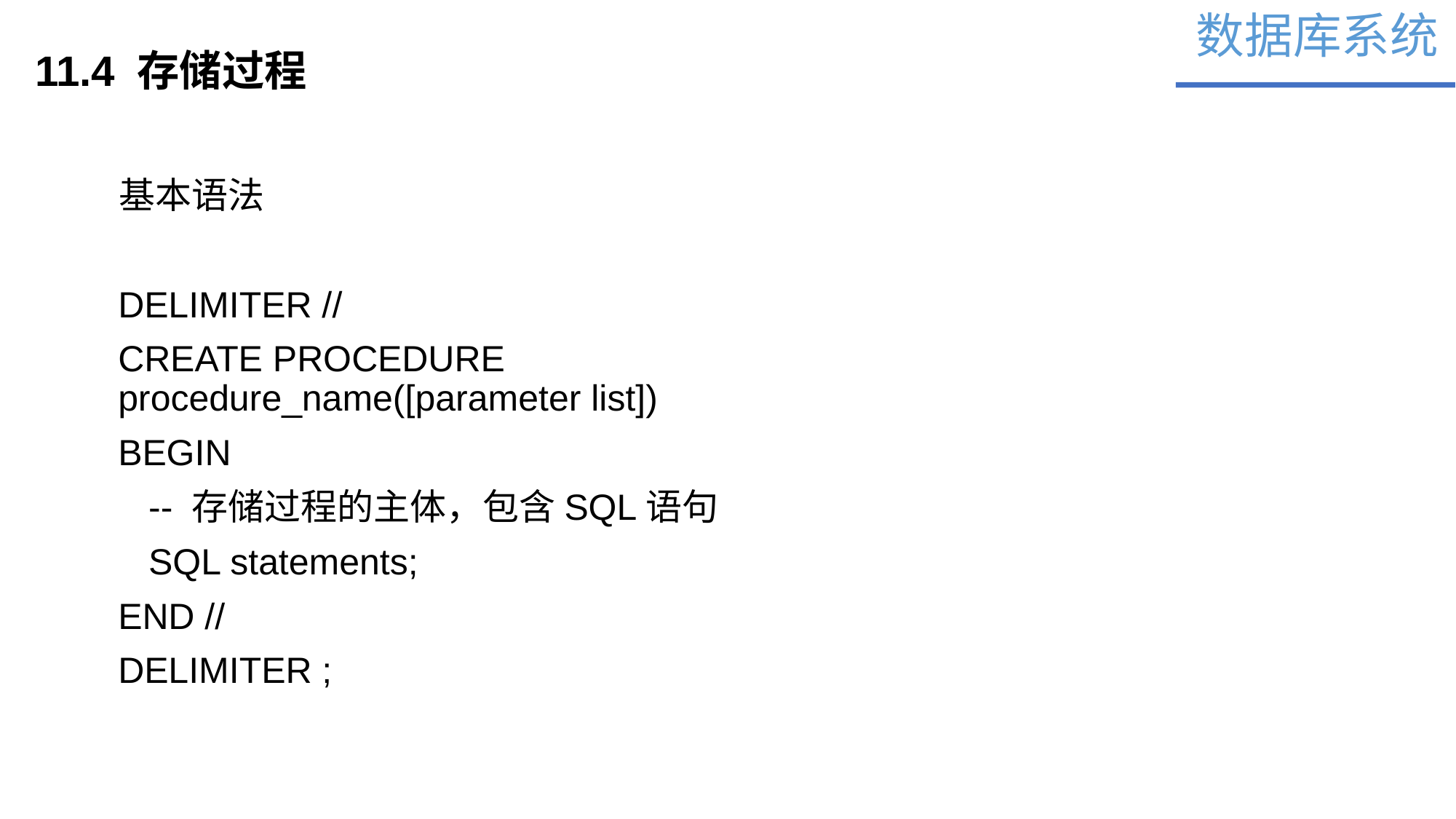

数据库系统
11.4 存储过程

基本语法
DELIMITER //
CREATE PROCEDURE procedure_name([parameter list])
BEGIN
   -- 存储过程的主体，包含SQL语句
   SQL statements;
END //
DELIMITER ;